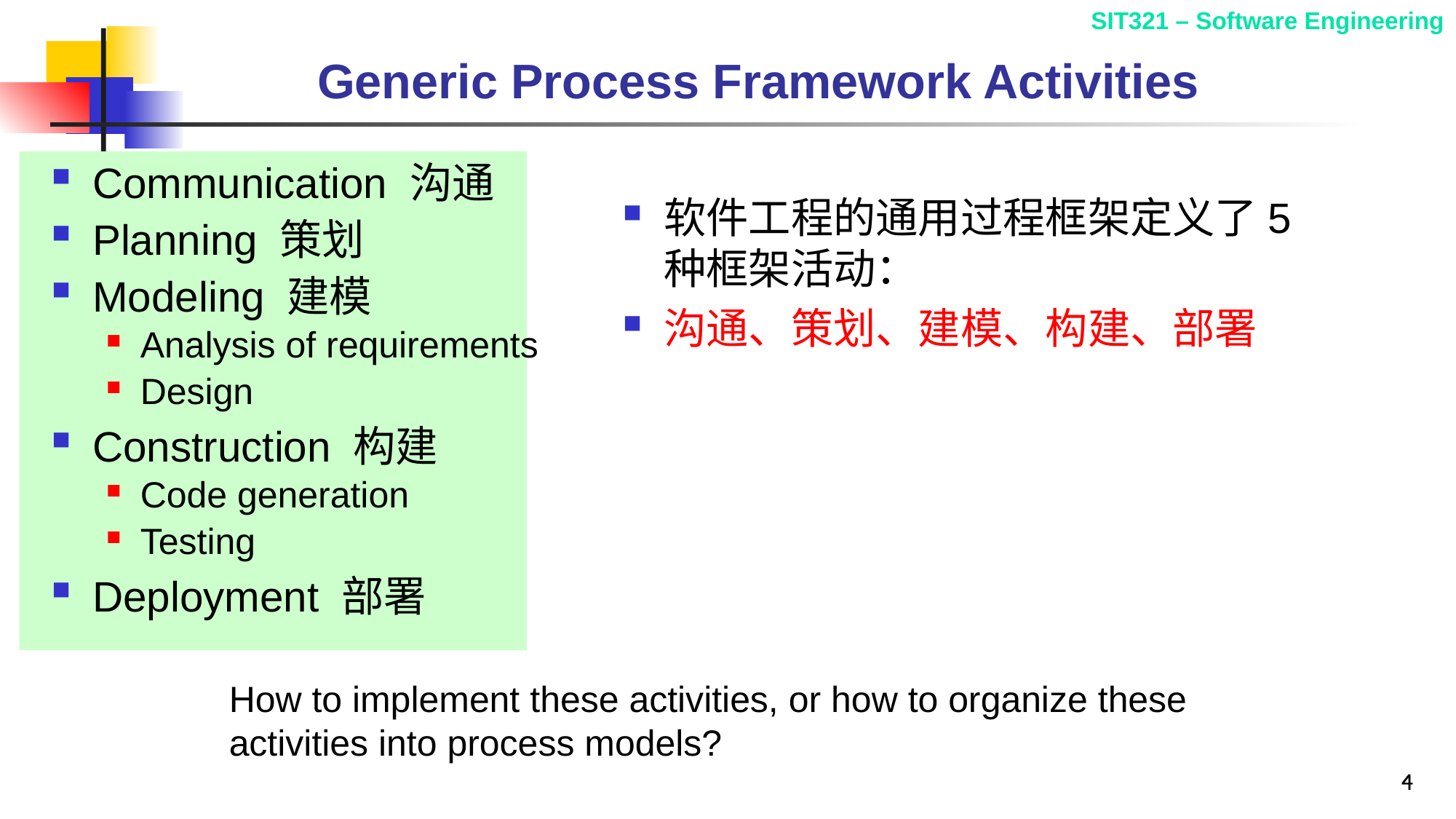

# Generic Process Framework Activities

Communication 沟通
Planning 策划
Modeling 建模
Analysis of requirements
Design
Construction 构建
Code generation
Testing
Deployment 部署
软件工程的通用过程框架定义了5种框架活动：
沟通、策划、建模、构建、部署
How to implement these activities, or how to organize these activities into process models?
4